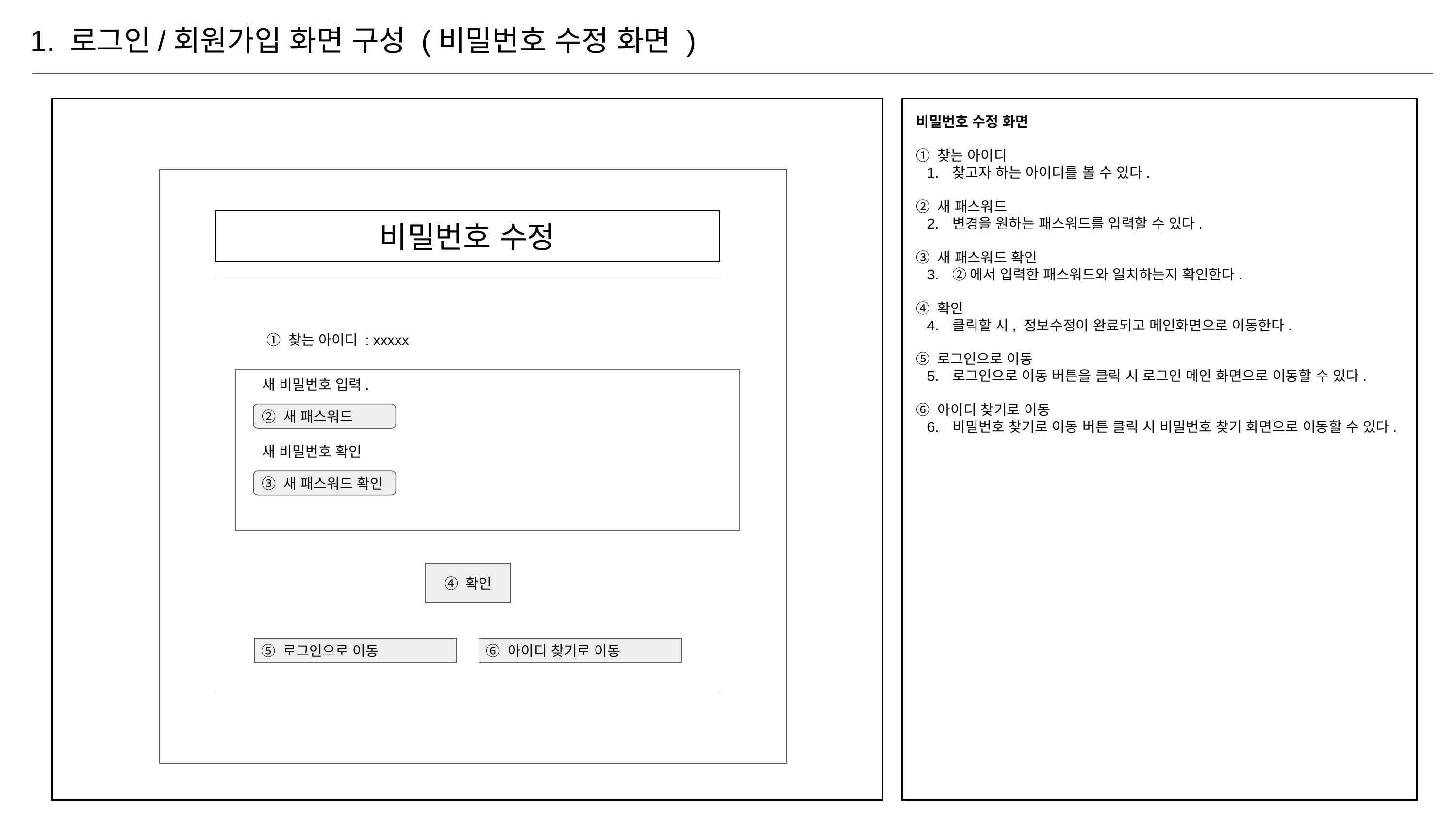

# 1. 로그인/회원가입 화면 구성 (비밀번호 수정 화면 )

비밀번호 수정 화면

① 찾는 아이디
찾고자 하는 아이디를 볼 수 있다.

② 새 패스워드
변경을 원하는 패스워드를 입력할 수 있다.

③ 새 패스워드 확인
②에서 입력한 패스워드와 일치하는지 확인한다.

④ 확인
클릭할 시, 정보수정이 완료되고 메인화면으로 이동한다.

⑤ 로그인으로 이동
로그인으로 이동 버튼을 클릭 시 로그인 메인 화면으로 이동할 수 있다.

⑥ 아이디 찾기로 이동
비밀번호 찾기로 이동 버튼 클릭 시 비밀번호 찾기 화면으로 이동할 수 있다.

비밀번호 수정

① 찾는 아이디 : xxxxx
새 비밀번호 입력.

② 새 패스워드
새 비밀번호 확인
③ 새 패스워드 확인
④ 확인
⑤ 로그인으로 이동
⑥ 아이디 찾기로 이동